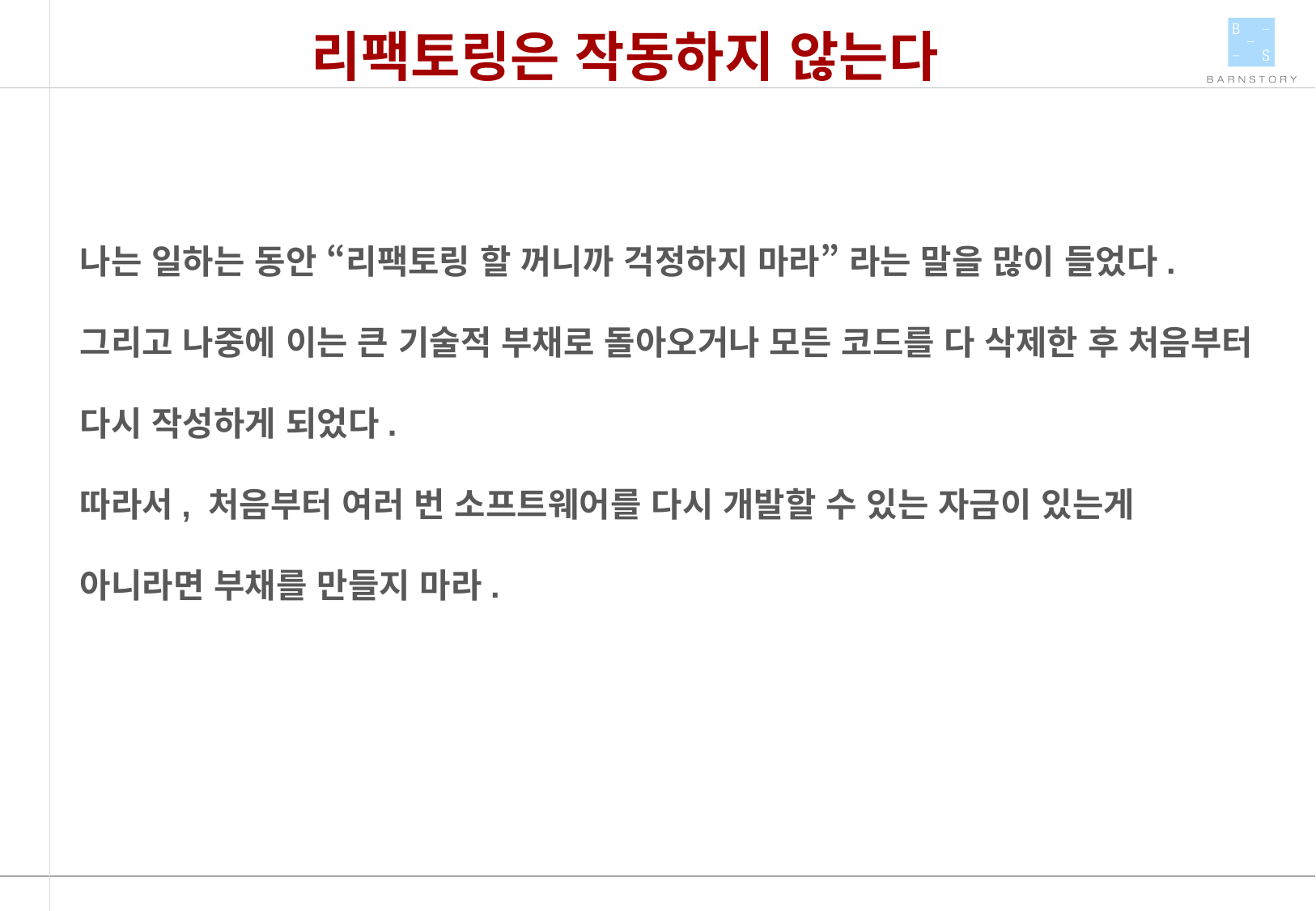

리팩토링은 작동하지 않는다
나는 일하는 동안 “리팩토링 할 꺼니까 걱정하지 마라” 라는 말을 많이 들었다.
그리고 나중에 이는 큰 기술적 부채로 돌아오거나 모든 코드를 다 삭제한 후 처음부터 다시 작성하게 되었다.
따라서, 처음부터 여러 번 소프트웨어를 다시 개발할 수 있는 자금이 있는게 아니라면 부채를 만들지 마라.